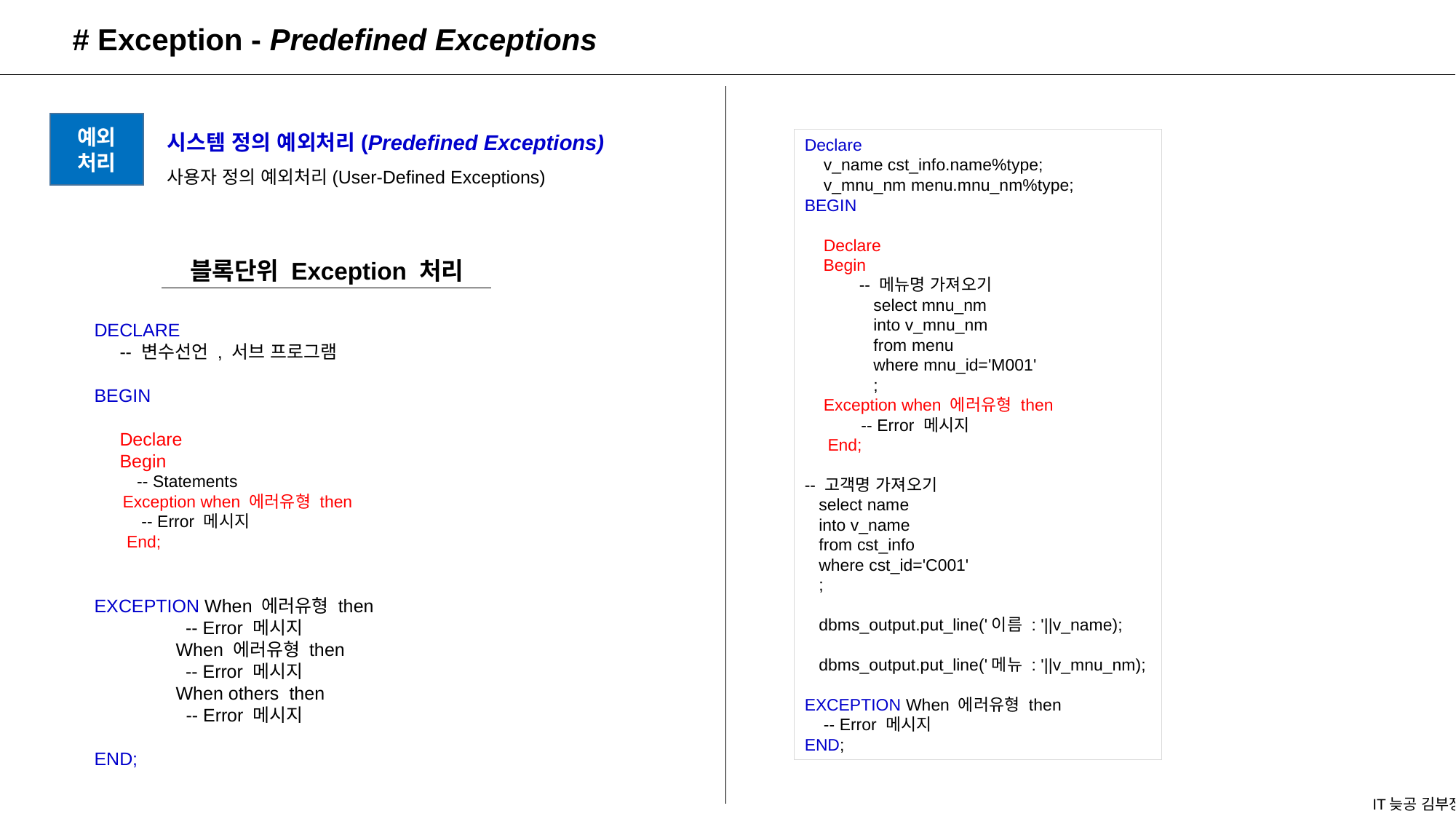

# Exception - Predefined Exceptions
시스템 정의 예외처리(Predefined Exceptions)
사용자 정의 예외처리(User-Defined Exceptions)
예외
처리
Declare
    v_name cst_info.name%type;
    v_mnu_nm menu.mnu_nm%type;
BEGIN

    Declare
    Begin
-- 메뉴명 가져오기
   select mnu_nm
   into v_mnu_nm
   from menu
   where mnu_id='M001'
   ;
    Exception when 에러유형 then
            -- Error 메시지
    End;

-- 고객명 가져오기
   select name
   into v_name
   from cst_info
   where cst_id='C001'
   ;

   dbms_output.put_line('이름 : '||v_name);

   dbms_output.put_line('메뉴 : '||v_mnu_nm);

EXCEPTION When 에러유형 then
    -- Error 메시지
END;
블록단위 Exception 처리
DECLARE
     -- 변수선언 , 서브 프로그램

BEGIN

     Declare
     Begin
         -- Statements
      Exception when 에러유형 then
          -- Error 메시지
      End;

EXCEPTION When 에러유형 then
                  -- Error 메시지
                When 에러유형 then
                  -- Error 메시지
                When others  then
                  -- Error 메시지

END;
IT늦공 김부장